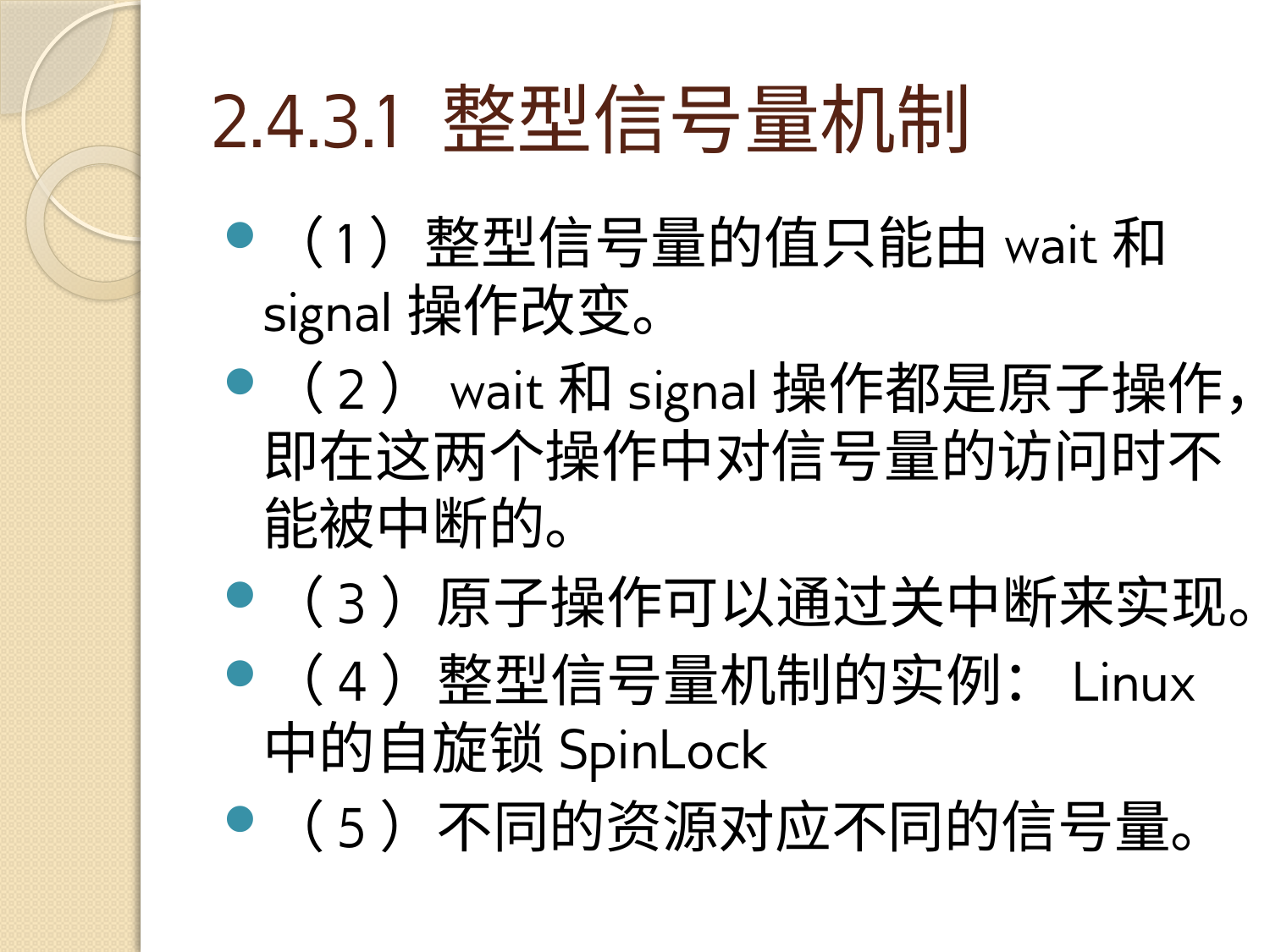

# 2.4.3.1 整型信号量机制
（1）整型信号量的值只能由wait和signal操作改变。
（2）wait和signal操作都是原子操作，即在这两个操作中对信号量的访问时不能被中断的。
（3）原子操作可以通过关中断来实现。
（4）整型信号量机制的实例：Linux中的自旋锁SpinLock
（5）不同的资源对应不同的信号量。